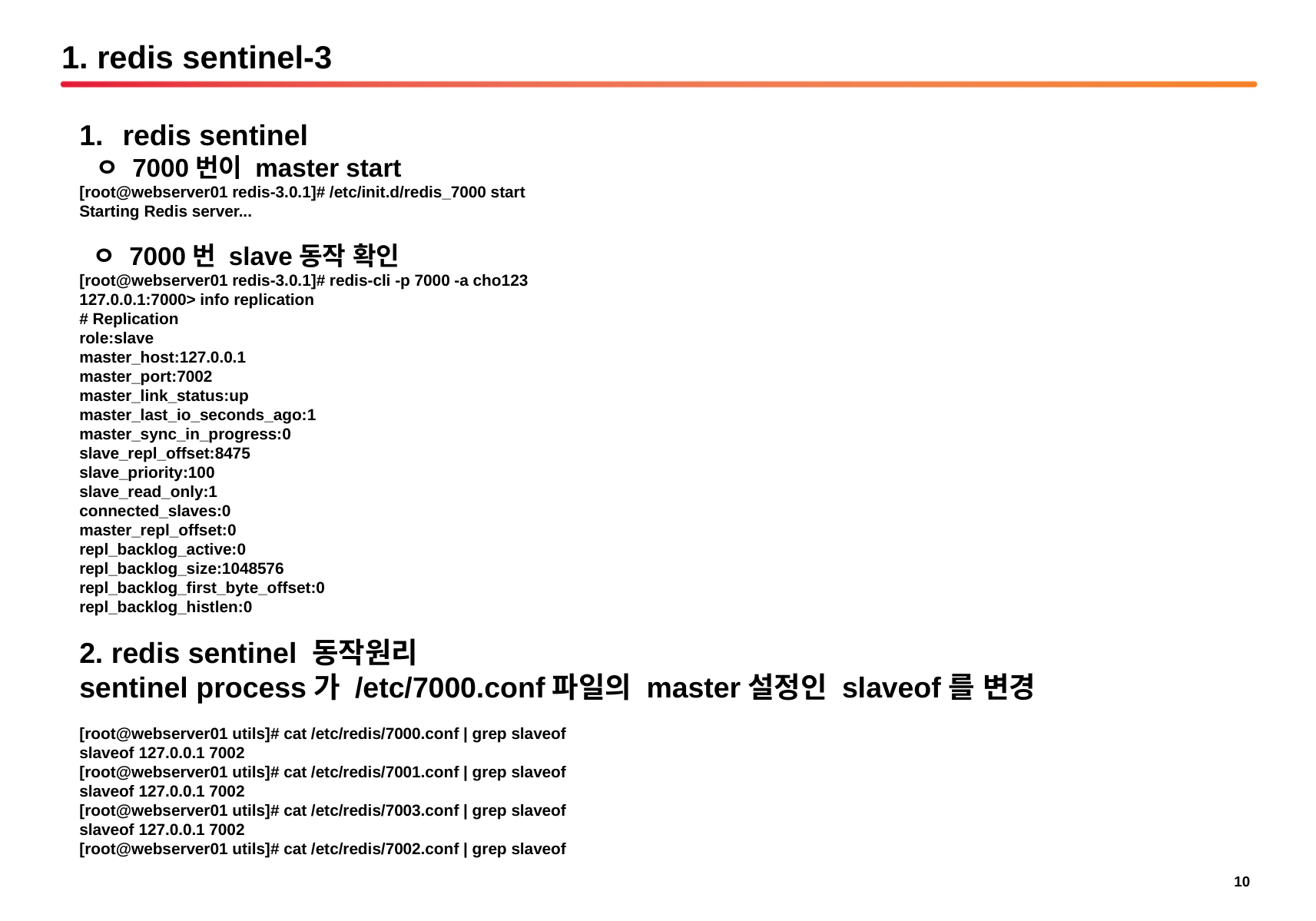

# 1. redis sentinel-3
redis sentinel
  ㅇ 7000번이 master start
[root@webserver01 redis-3.0.1]# /etc/init.d/redis_7000 start
Starting Redis server...

 ㅇ 7000번 slave동작 확인
[root@webserver01 redis-3.0.1]# redis-cli -p 7000 -a cho123
127.0.0.1:7000> info replication
# Replication
role:slave
master_host:127.0.0.1
master_port:7002
master_link_status:up
master_last_io_seconds_ago:1
master_sync_in_progress:0
slave_repl_offset:8475
slave_priority:100
slave_read_only:1
connected_slaves:0
master_repl_offset:0
repl_backlog_active:0
repl_backlog_size:1048576
repl_backlog_first_byte_offset:0
repl_backlog_histlen:0

2. redis sentinel 동작원리
sentinel process가 /etc/7000.conf파일의 master설정인 slaveof를 변경

[root@webserver01 utils]# cat /etc/redis/7000.conf | grep slaveof
slaveof 127.0.0.1 7002
[root@webserver01 utils]# cat /etc/redis/7001.conf | grep slaveof
slaveof 127.0.0.1 7002
[root@webserver01 utils]# cat /etc/redis/7003.conf | grep slaveof
slaveof 127.0.0.1 7002
[root@webserver01 utils]# cat /etc/redis/7002.conf | grep slaveof